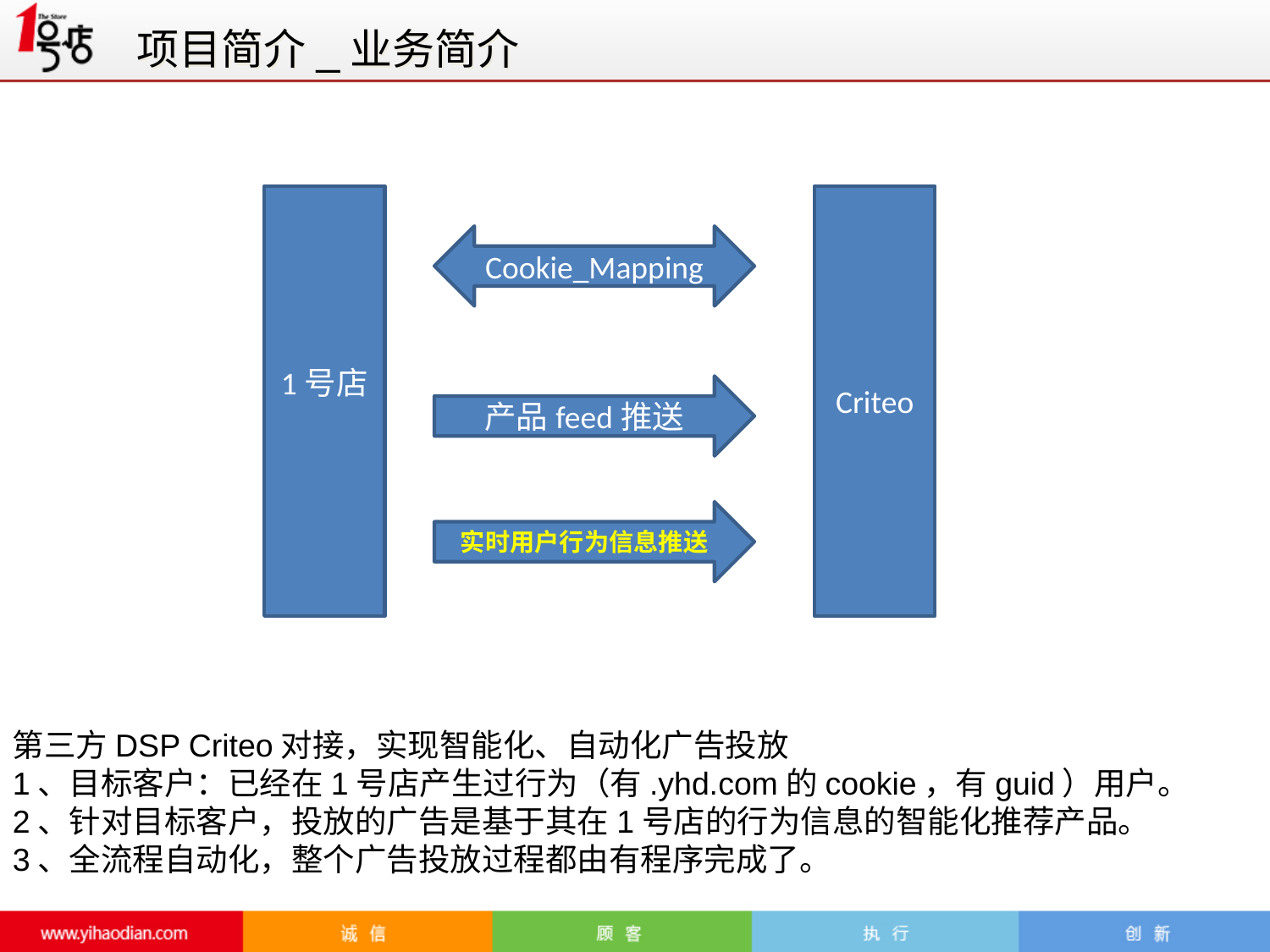

项目简介_业务简介
1号店

Criteo
Cookie_Mapping
产品feed推送
实时用户行为信息推送
第三方DSP Criteo对接，实现智能化、自动化广告投放
1、目标客户：已经在1号店产生过行为（有.yhd.com的cookie，有guid）用户。
2、针对目标客户，投放的广告是基于其在1号店的行为信息的智能化推荐产品。
3、全流程自动化，整个广告投放过程都由有程序完成了。